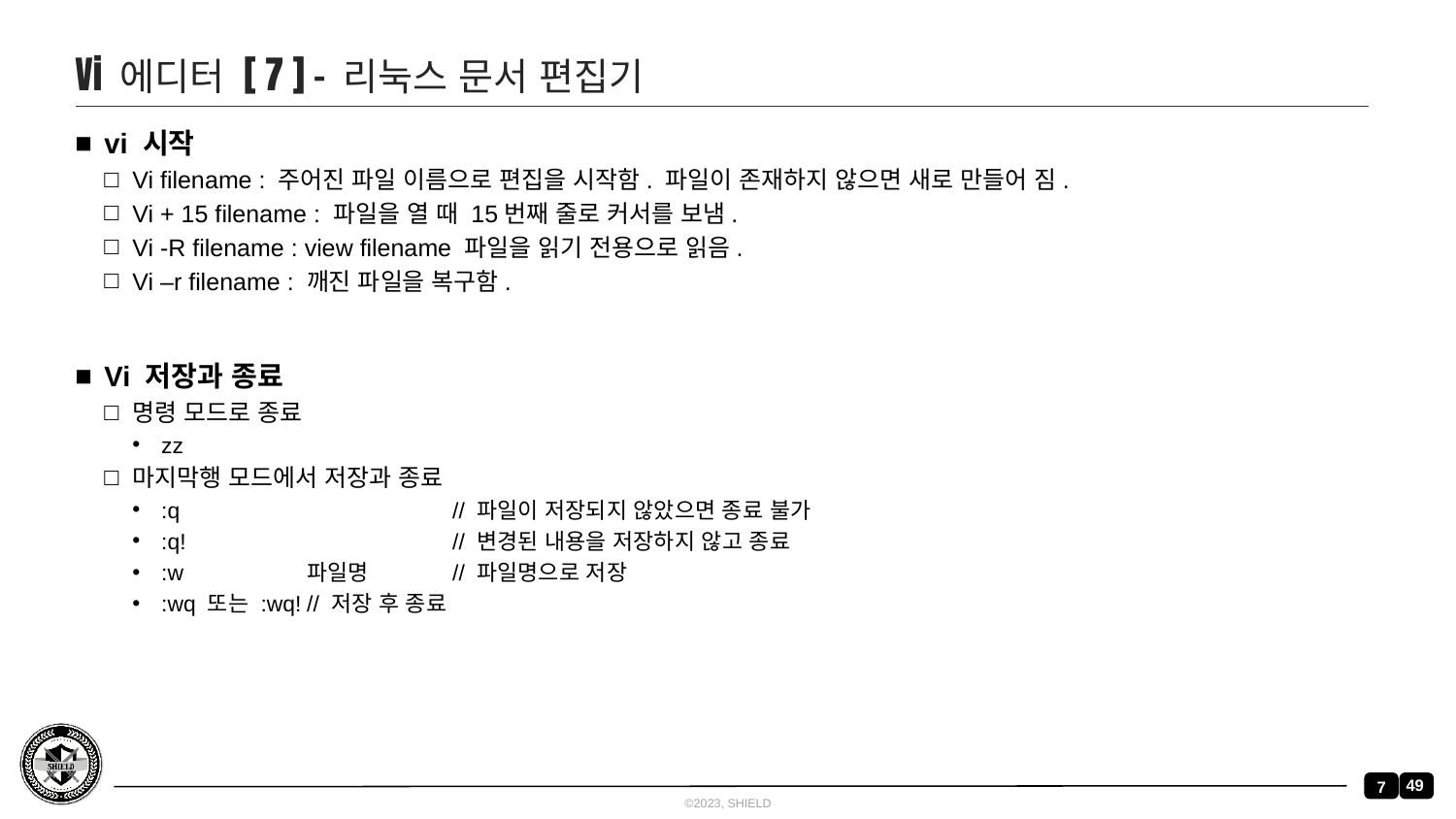

# Vi 에디터 [ 7 ] - 리눅스 문서 편집기
vi 시작
Vi filename : 주어진 파일 이름으로 편집을 시작함. 파일이 존재하지 않으면 새로 만들어 짐.
Vi + 15 filename : 파일을 열 때 15번째 줄로 커서를 보냄.
Vi -R filename : view filename 파일을 읽기 전용으로 읽음.
Vi –r filename : 깨진 파일을 복구함.

Vi 저장과 종료
명령 모드로 종료
zz
마지막행 모드에서 저장과 종료
:q		// 파일이 저장되지 않았으면 종료 불가
:q!		// 변경된 내용을 저장하지 않고 종료
:w	파일명	// 파일명으로 저장
:wq 또는 :wq!	// 저장 후 종료